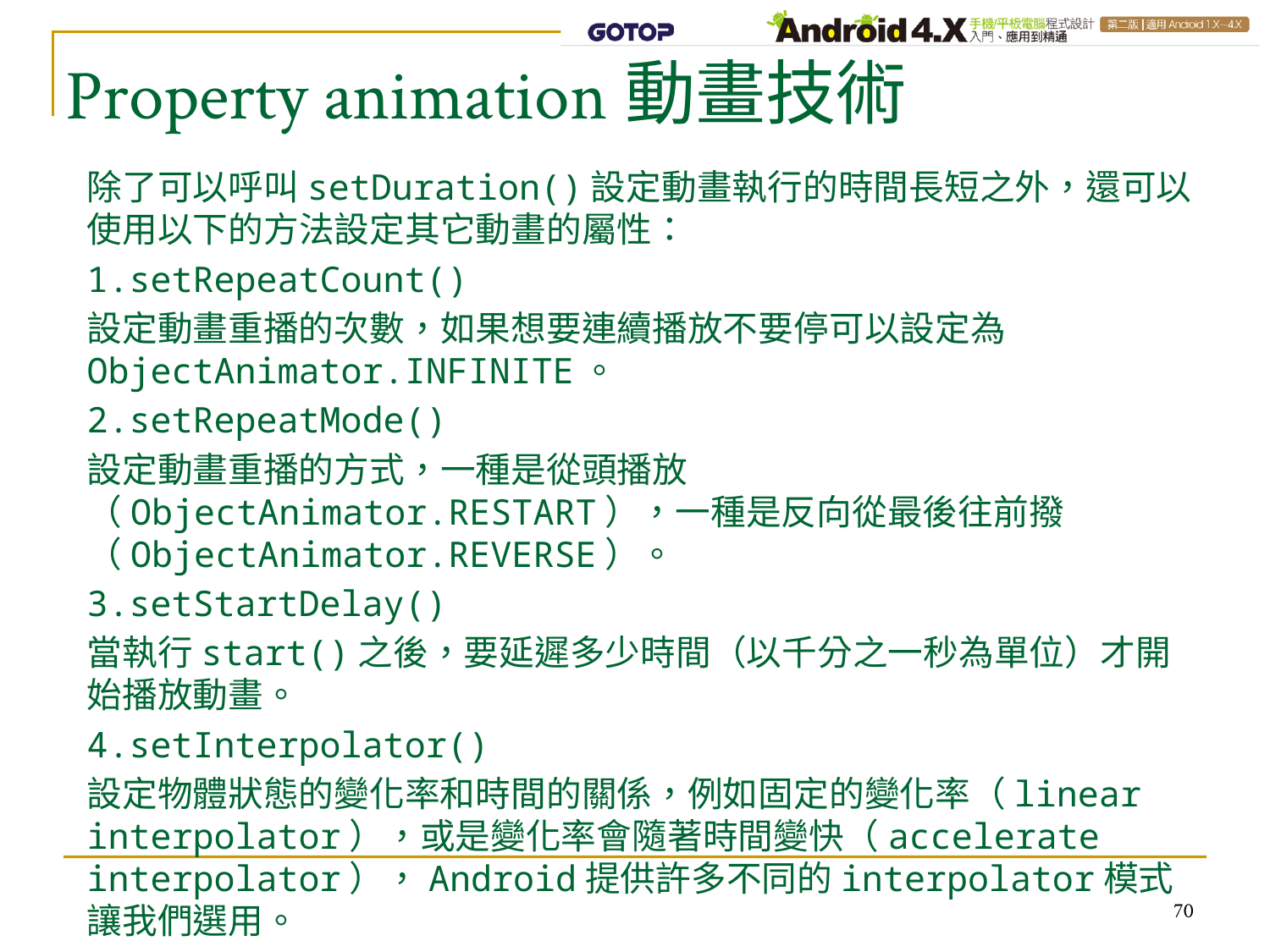

Property animation動畫技術
除了可以呼叫setDuration()設定動畫執行的時間長短之外，還可以使用以下的方法設定其它動畫的屬性：
1.setRepeatCount()
設定動畫重播的次數，如果想要連續播放不要停可以設定為ObjectAnimator.INFINITE。
2.setRepeatMode()
設定動畫重播的方式，一種是從頭播放（ObjectAnimator.RESTART），一種是反向從最後往前撥（ObjectAnimator.REVERSE）。
3.setStartDelay()
當執行start()之後，要延遲多少時間（以千分之一秒為單位）才開始播放動畫。
4.setInterpolator()
設定物體狀態的變化率和時間的關係，例如固定的變化率（linear interpolator），或是變化率會隨著時間變快（accelerate interpolator），Android提供許多不同的interpolator模式讓我們選用。
70